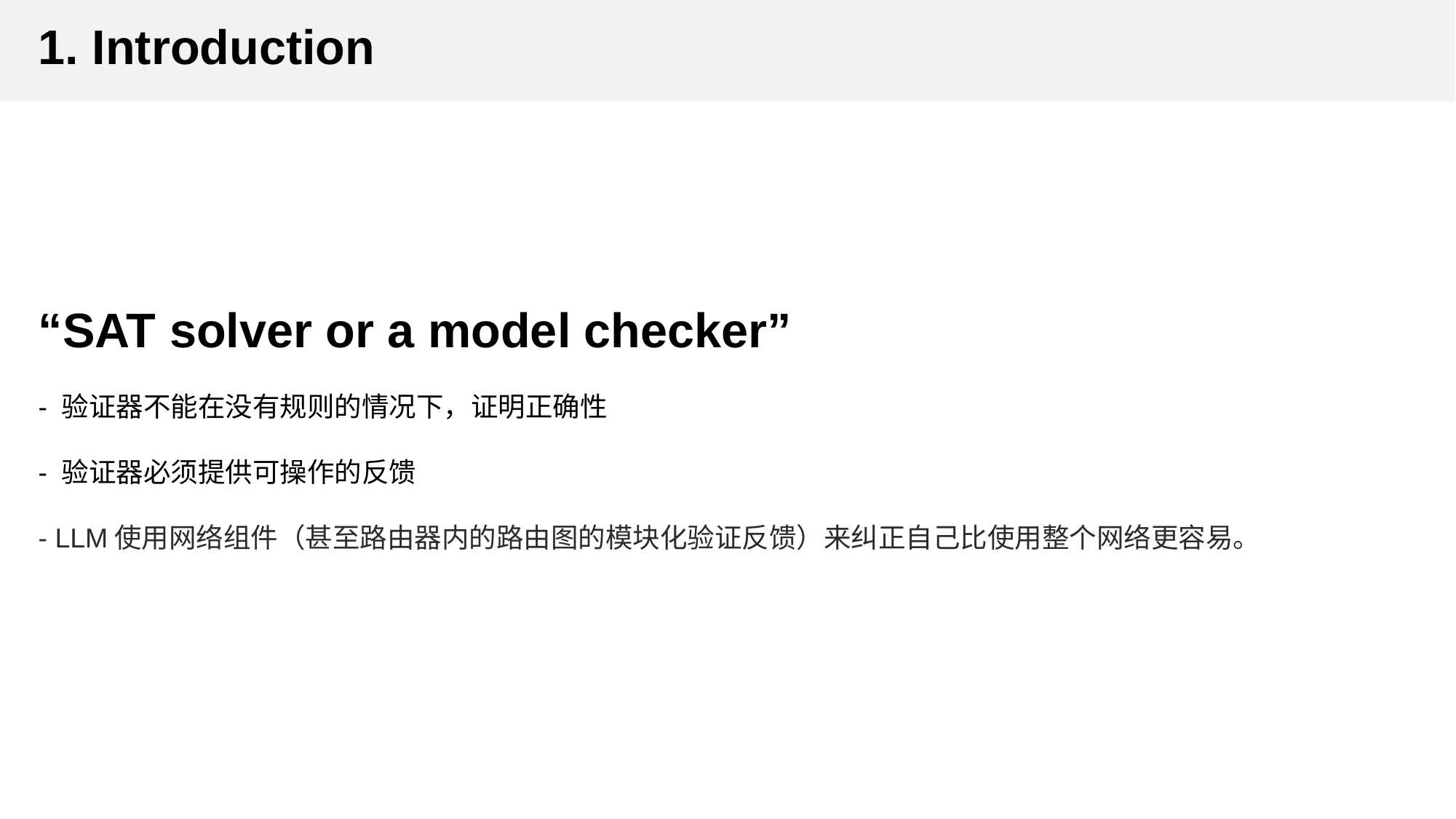

# 1. Introduction
“SAT solver or a model checker”
- 验证器不能在没有规则的情况下，证明正确性
- 验证器必须提供可操作的反馈
- LLM使用网络组件（甚至路由器内的路由图的模块化验证反馈）来纠正自己比使用整个网络更容易。